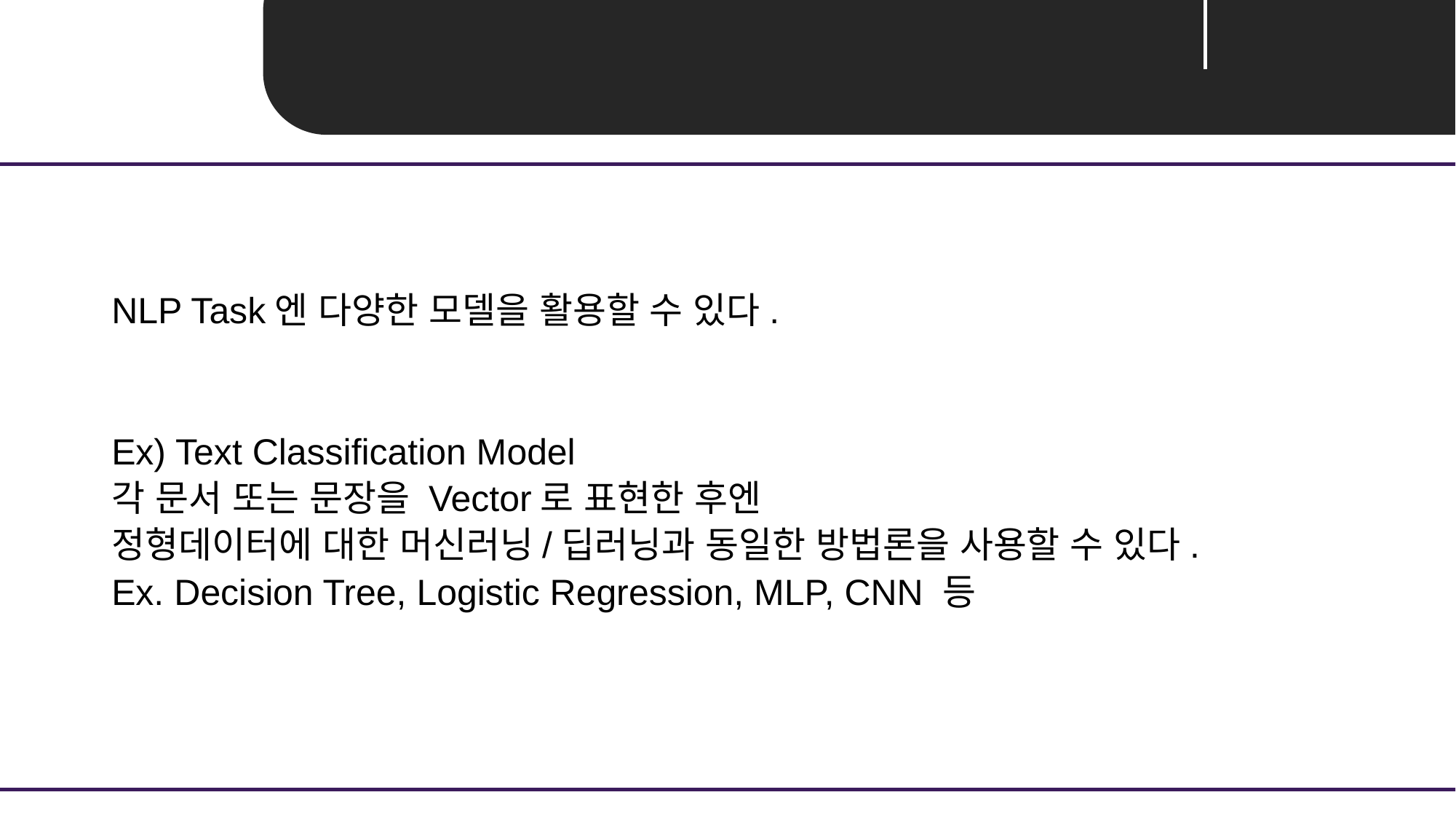

Unit  01 ㅣ  자연어처리 개요

NLP Task엔 다양한 모델을 활용할 수 있다.

Ex) Text Classification Model
각 문서 또는 문장을 Vector로 표현한 후엔
정형데이터에 대한 머신러닝/딥러닝과 동일한 방법론을 사용할 수 있다.
Ex. Decision Tree, Logistic Regression, MLP, CNN 등